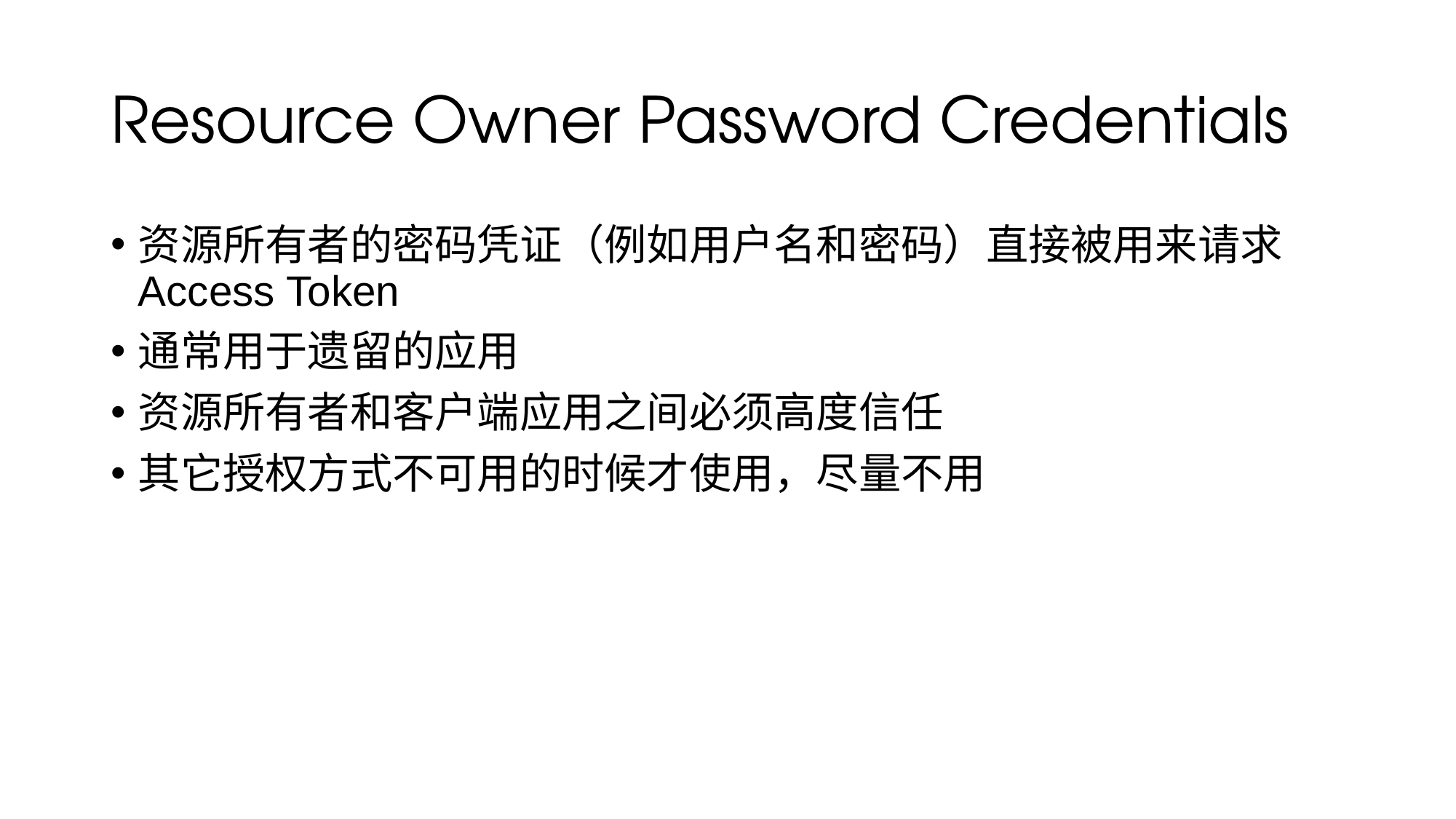

# Resource Owner Password Credentials
资源所有者的密码凭证（例如用户名和密码）直接被用来请求Access Token
通常用于遗留的应用
资源所有者和客户端应用之间必须高度信任
其它授权方式不可用的时候才使用，尽量不用